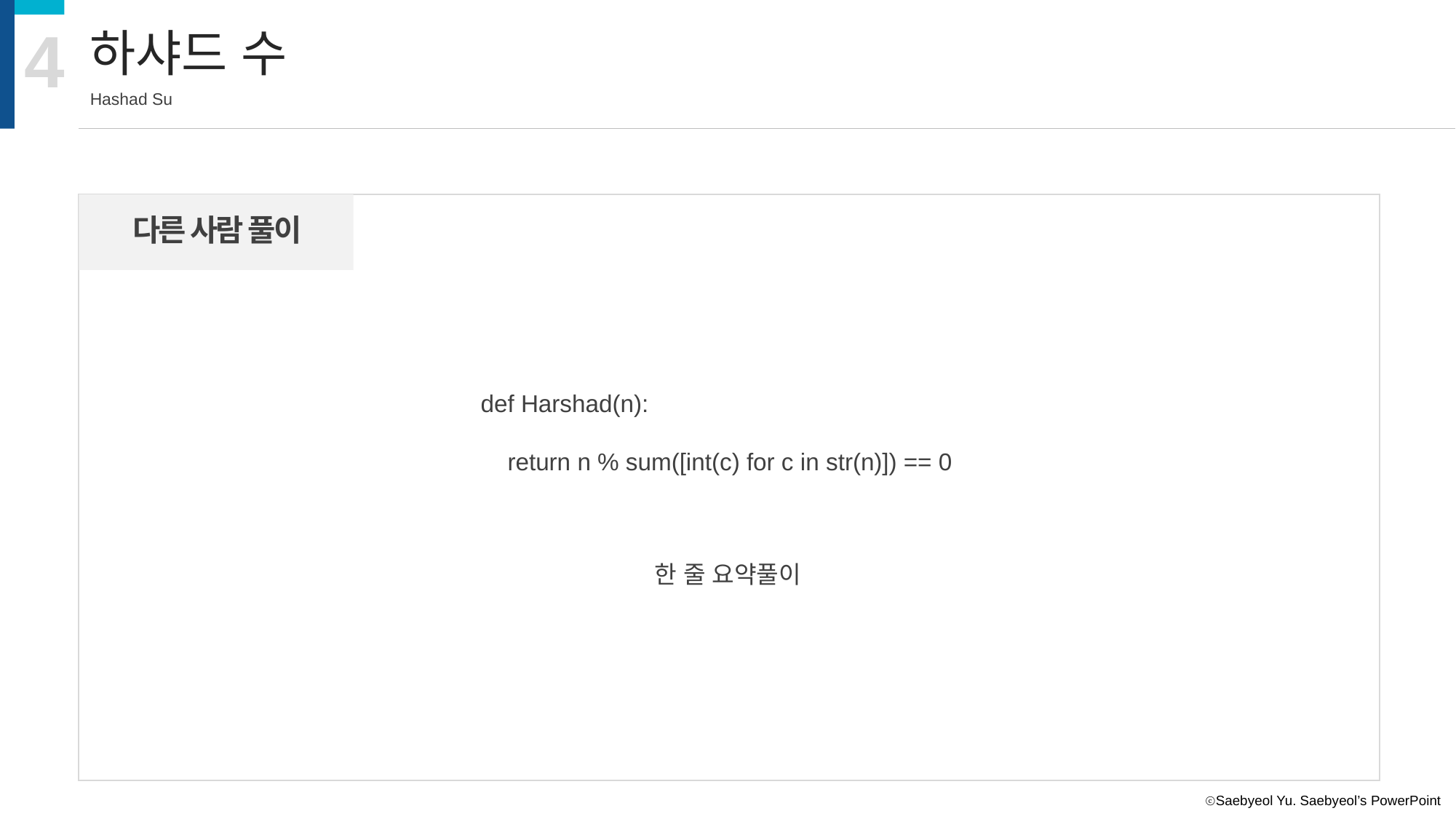

4
하샤드 수
Hashad Su

다른 사람 풀이
def Harshad(n):

    return n % sum([int(c) for c in str(n)]) == 0
한 줄 요약풀이